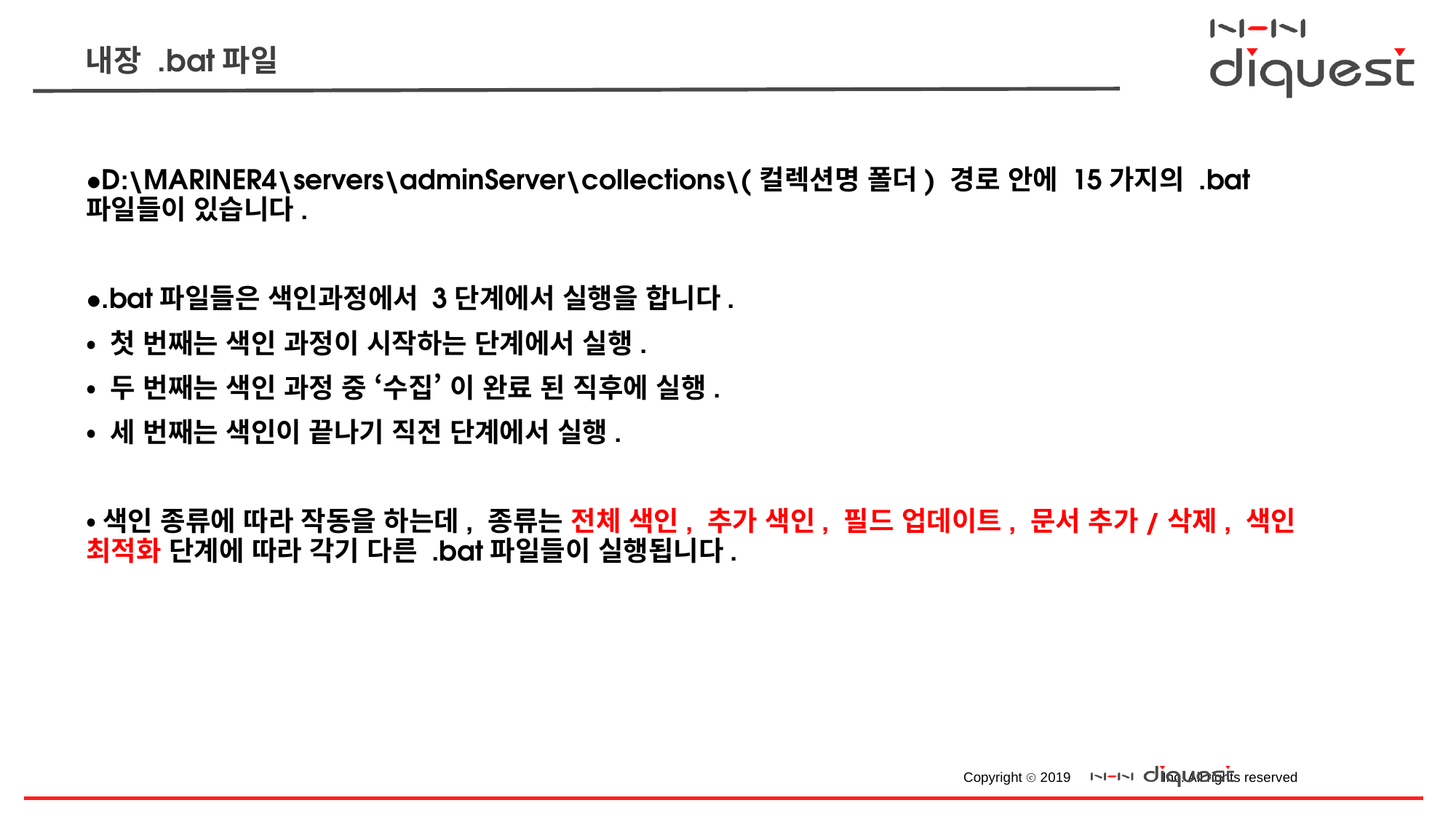

# 내장 .bat파일
•D:\MARINER4\servers\adminServer\collections\(컬렉션명 폴더) 경로 안에 15가지의 .bat파일들이 있습니다.

•.bat파일들은 색인과정에서 3단계에서 실행을 합니다.
• 첫 번째는 색인 과정이 시작하는 단계에서 실행.
• 두 번째는 색인 과정 중 ‘수집’ 이 완료 된 직후에 실행.
• 세 번째는 색인이 끝나기 직전 단계에서 실행.

•색인 종류에 따라 작동을 하는데, 종류는 전체 색인, 추가 색인, 필드 업데이트, 문서 추가/삭제, 색인 최적화 단계에 따라 각기 다른 .bat파일들이 실행됩니다.